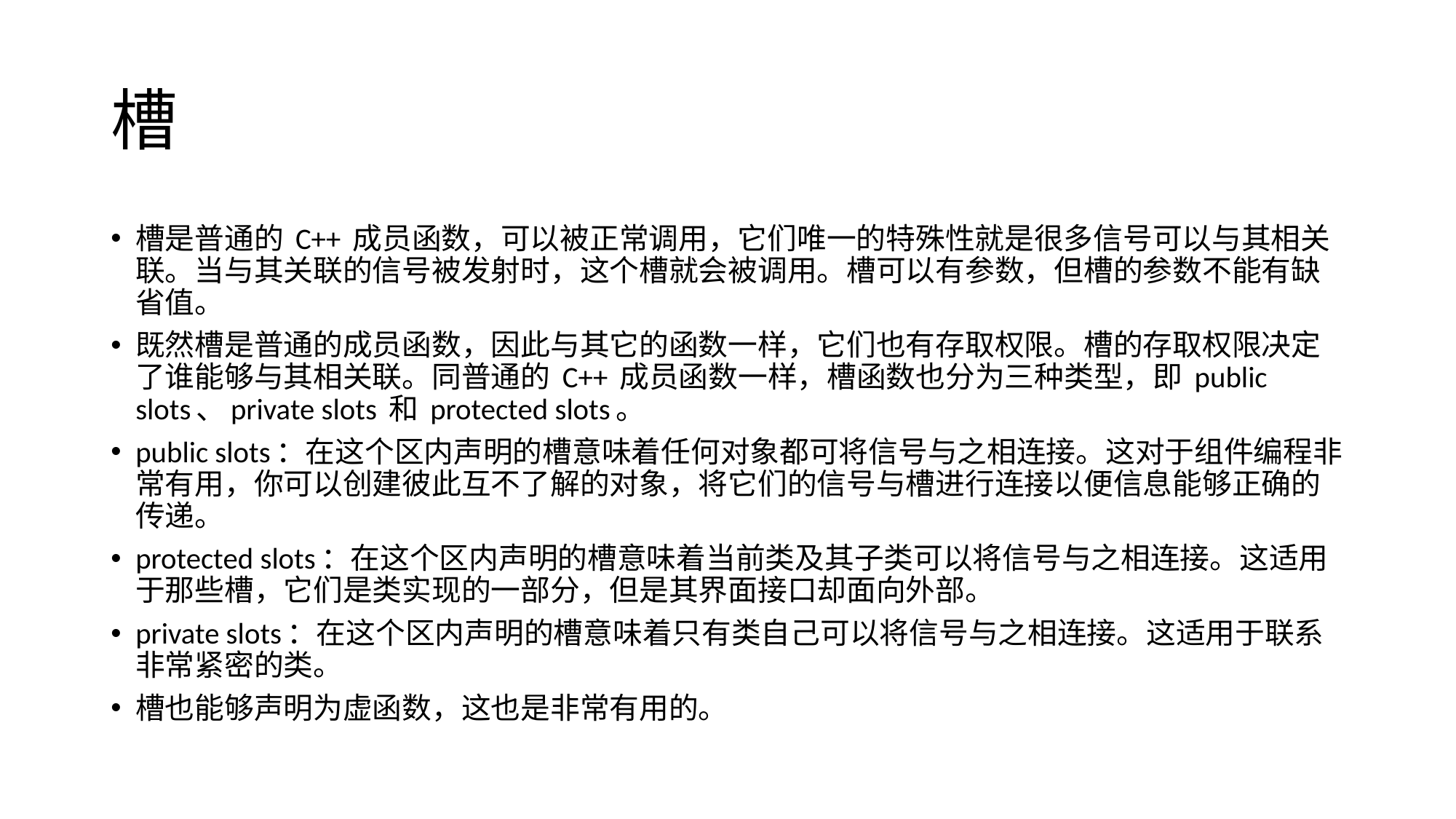

# 槽
槽是普通的 C++ 成员函数，可以被正常调用，它们唯一的特殊性就是很多信号可以与其相关联。当与其关联的信号被发射时，这个槽就会被调用。槽可以有参数，但槽的参数不能有缺省值。
既然槽是普通的成员函数，因此与其它的函数一样，它们也有存取权限。槽的存取权限决定了谁能够与其相关联。同普通的 C++ 成员函数一样，槽函数也分为三种类型，即 public slots、private slots 和 protected slots。
public slots：在这个区内声明的槽意味着任何对象都可将信号与之相连接。这对于组件编程非常有用，你可以创建彼此互不了解的对象，将它们的信号与槽进行连接以便信息能够正确的传递。
protected slots：在这个区内声明的槽意味着当前类及其子类可以将信号与之相连接。这适用于那些槽，它们是类实现的一部分，但是其界面接口却面向外部。
private slots：在这个区内声明的槽意味着只有类自己可以将信号与之相连接。这适用于联系非常紧密的类。
槽也能够声明为虚函数，这也是非常有用的。